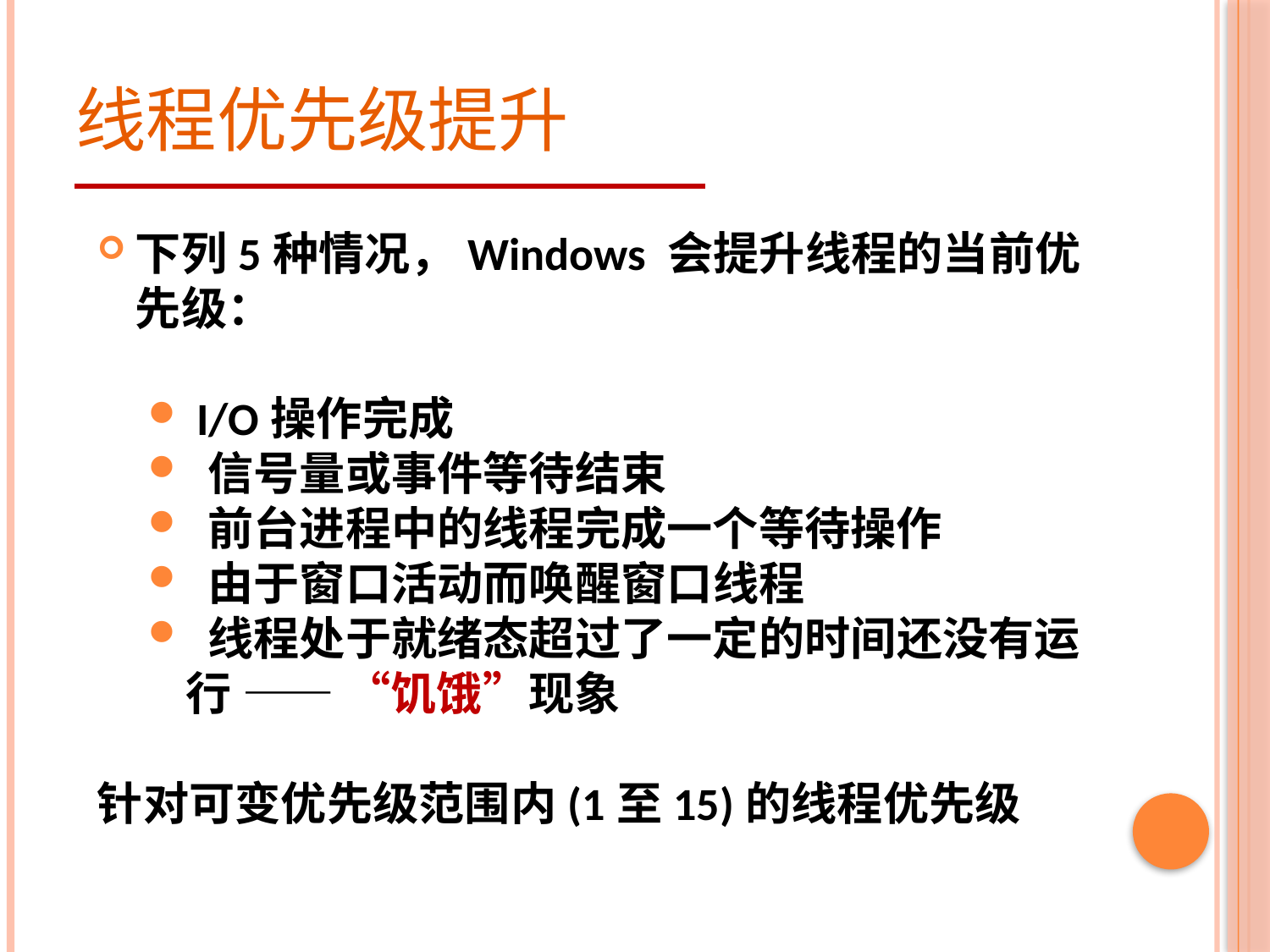

# 线程优先级提升
下列5种情况，Windows 会提升线程的当前优先级：

 I/O操作完成
 信号量或事件等待结束
 前台进程中的线程完成一个等待操作
 由于窗口活动而唤醒窗口线程
 线程处于就绪态超过了一定的时间还没有运行 —— “饥饿”现象

针对可变优先级范围内(1至15)的线程优先级